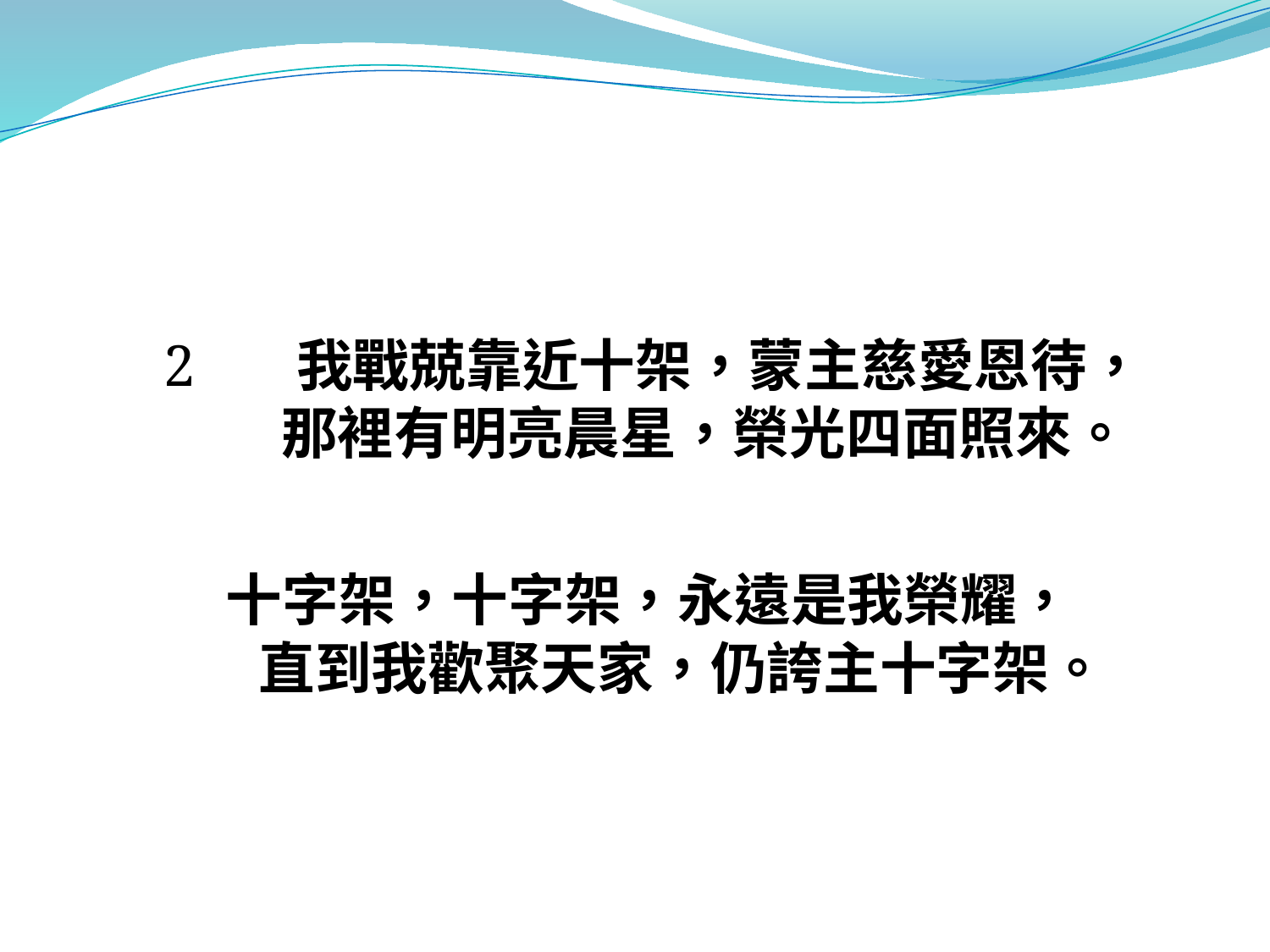

#
2      我戰兢靠近十架，蒙主慈愛恩待，
        那裡有明亮晨星，榮光四面照來。

 十字架，十字架，永遠是我榮耀，
　直到我歡聚天家，仍誇主十字架。